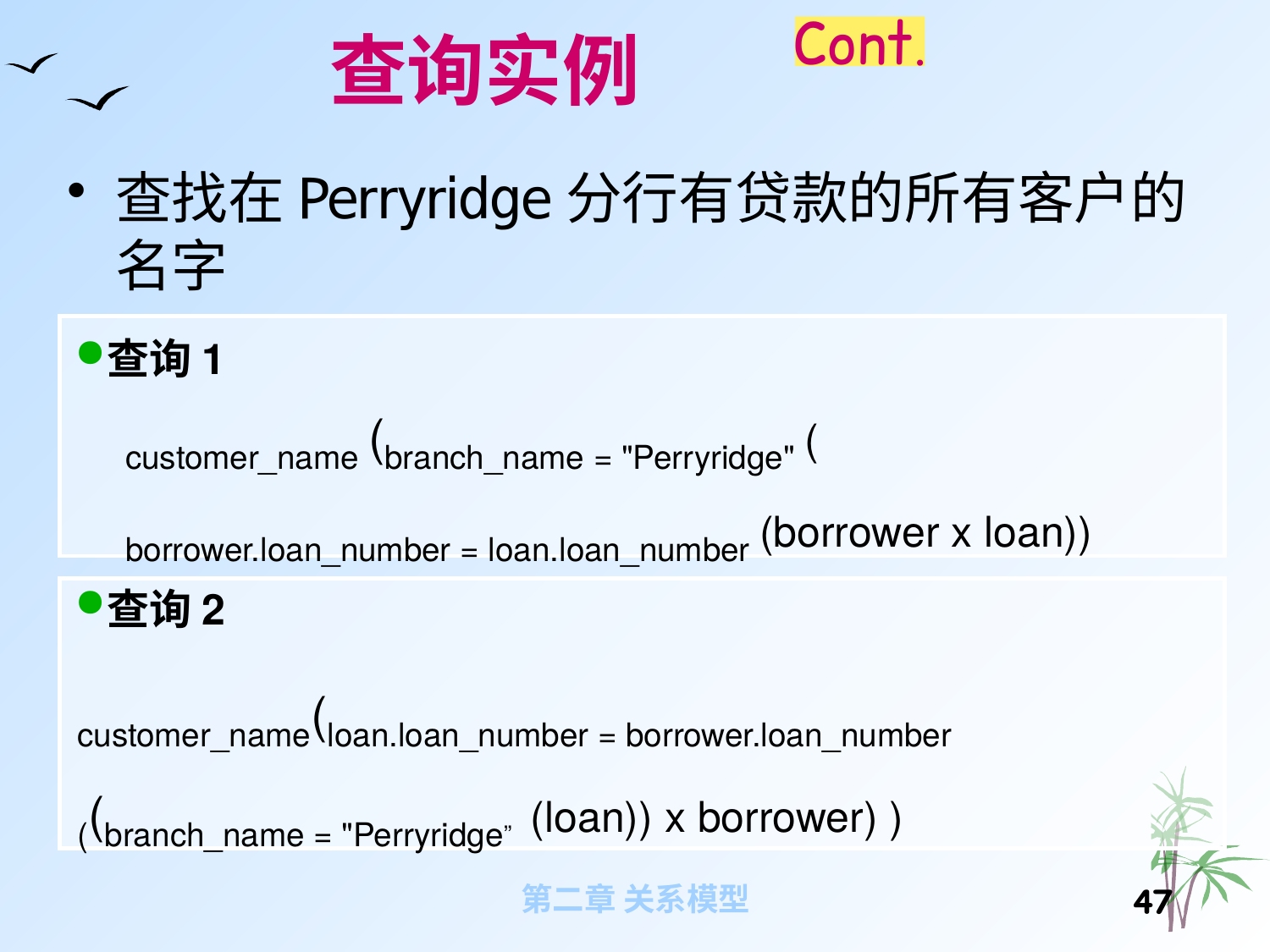

查询实例
Cont.
查找在Perryridge分行有贷款的所有客户的名字

查询1
  customer_name (branch_name = "Perryridge" (
  borrower.loan_number = loan.loan_number (borrower x loan))
查询2
customer_name(loan.loan_number = borrower.loan_number ((branch_name = "Perryridge”  (loan)) x borrower) )

第二章 关系模型
47